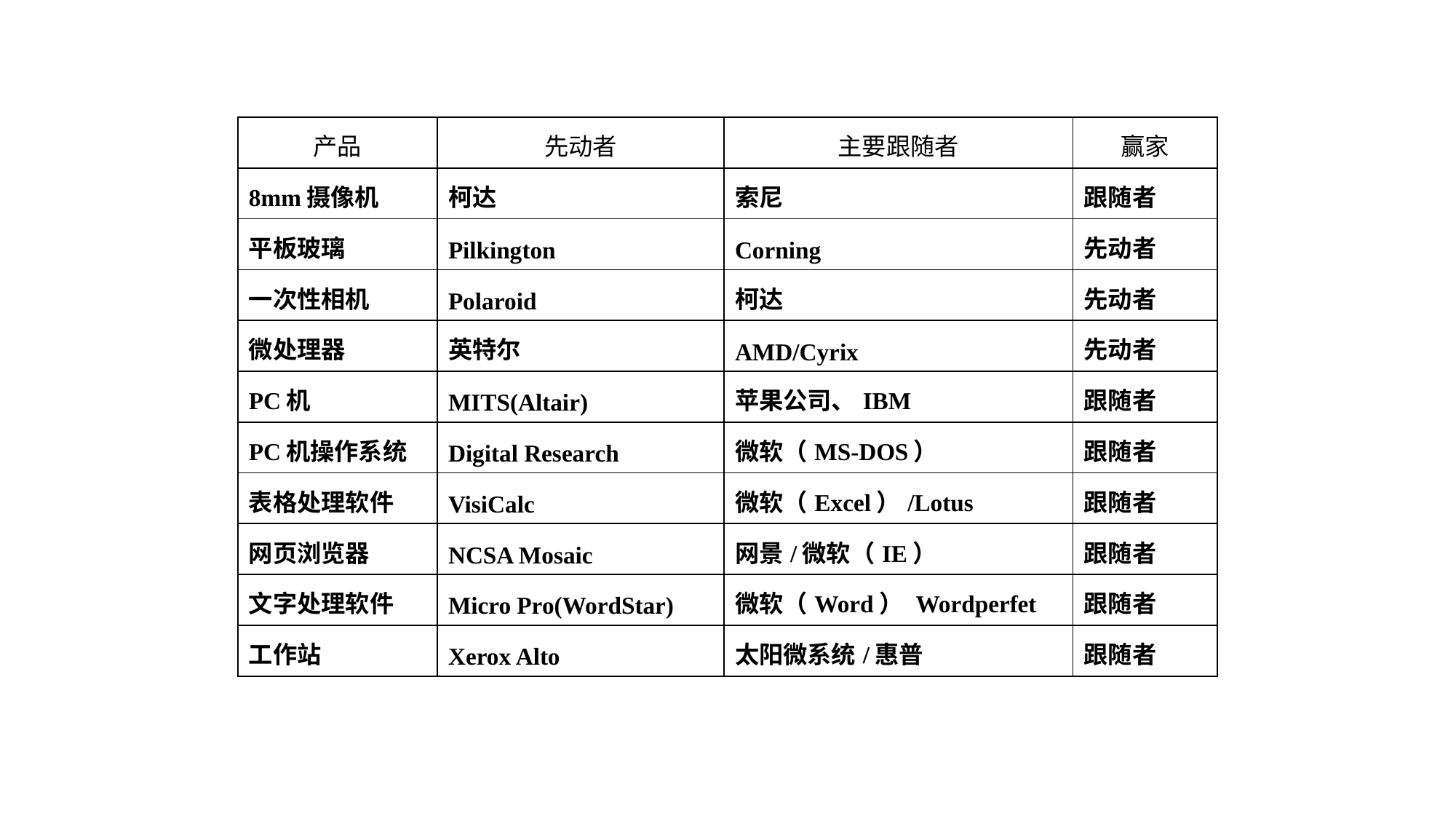

| 产品 | 先动者 | 主要跟随者 | 赢家 |
| --- | --- | --- | --- |
| 8mm摄像机 | 柯达 | 索尼 | 跟随者 |
| 平板玻璃 | Pilkington | Corning | 先动者 |
| 一次性相机 | Polaroid | 柯达 | 先动者 |
| 微处理器 | 英特尔 | AMD/Cyrix | 先动者 |
| PC机 | MITS(Altair) | 苹果公司、IBM | 跟随者 |
| PC机操作系统 | Digital Research | 微软（MS-DOS） | 跟随者 |
| 表格处理软件 | VisiCalc | 微软（Excel）/Lotus | 跟随者 |
| 网页浏览器 | NCSA Mosaic | 网景/微软（IE） | 跟随者 |
| 文字处理软件 | Micro Pro(WordStar) | 微软（Word） Wordperfet | 跟随者 |
| 工作站 | Xerox Alto | 太阳微系统/惠普 | 跟随者 |